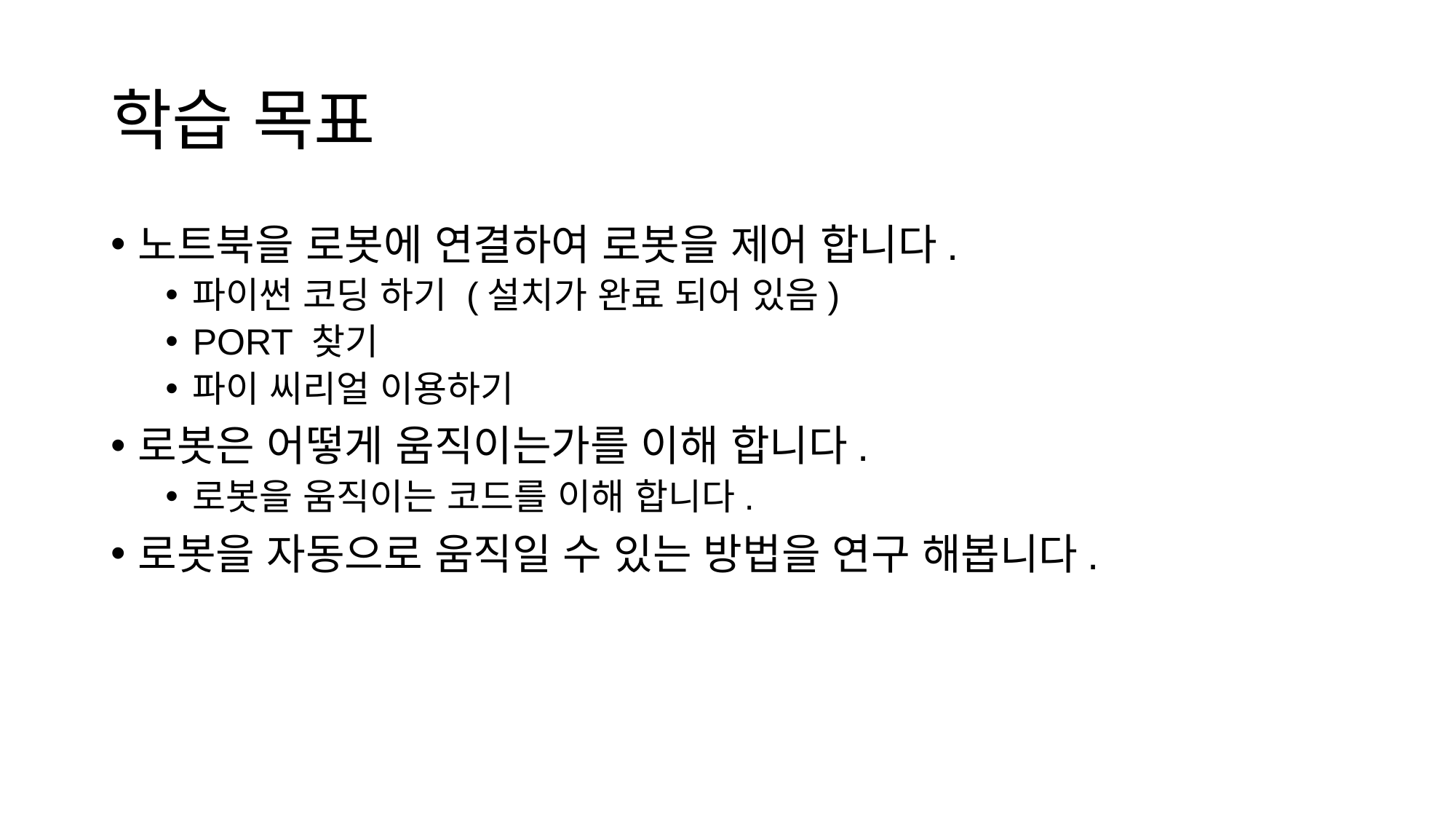

# 학습 목표
노트북을 로봇에 연결하여 로봇을 제어 합니다.
파이썬 코딩 하기 (설치가 완료 되어 있음)
PORT 찾기
파이 씨리얼 이용하기
로봇은 어떻게 움직이는가를 이해 합니다.
로봇을 움직이는 코드를 이해 합니다.
로봇을 자동으로 움직일 수 있는 방법을 연구 해봅니다.